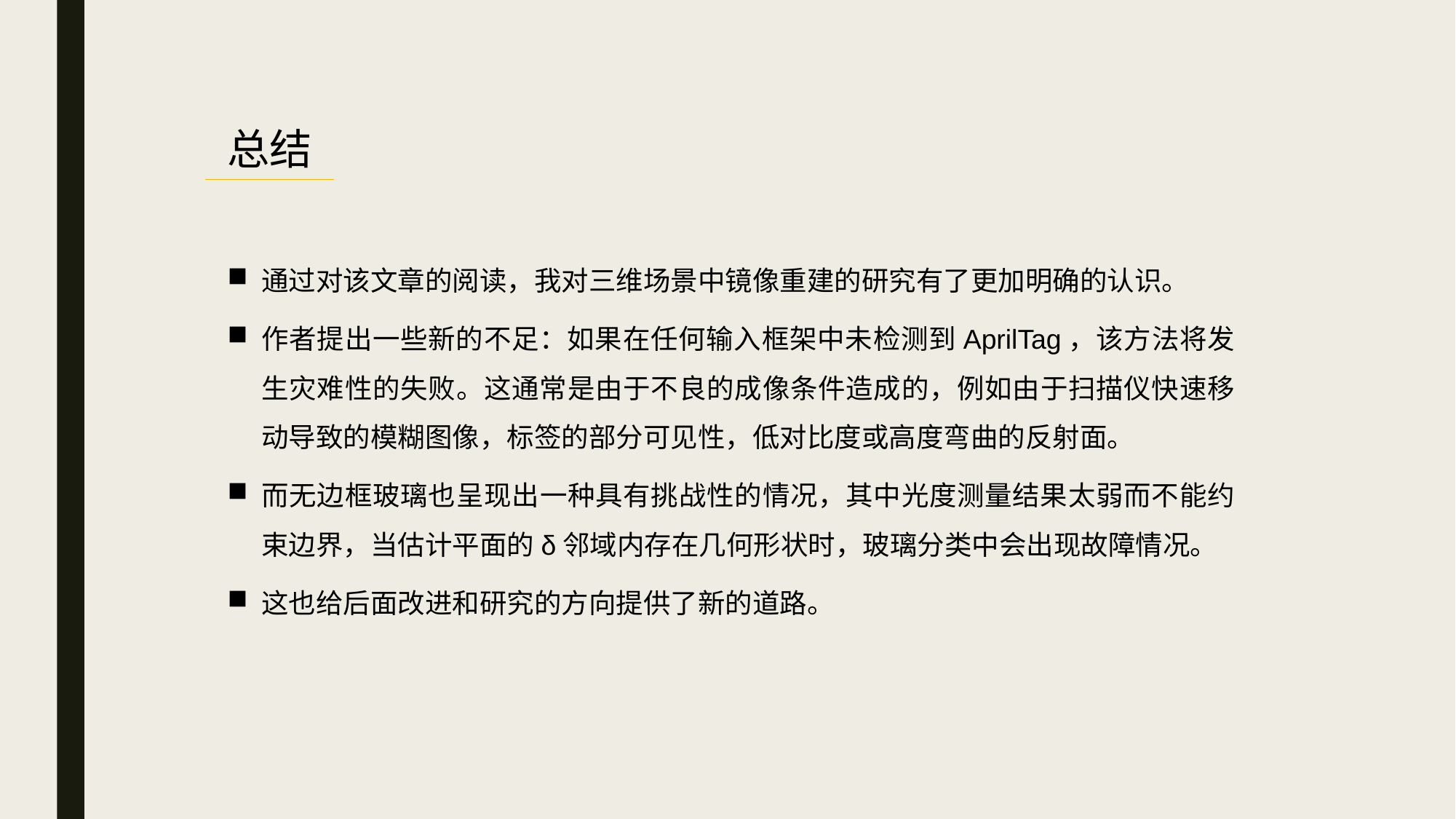

总结
通过对该文章的阅读，我对三维场景中镜像重建的研究有了更加明确的认识。
作者提出一些新的不足：如果在任何输入框架中未检测到AprilTag，该方法将发生灾难性的失败。这通常是由于不良的成像条件造成的，例如由于扫描仪快速移动导致的模糊图像，标签的部分可见性，低对比度或高度弯曲的反射面。
而无边框玻璃也呈现出一种具有挑战性的情况，其中光度测量结果太弱而不能约束边界，当估计平面的δ邻域内存在几何形状时，玻璃分类中会出现故障情况。
这也给后面改进和研究的方向提供了新的道路。